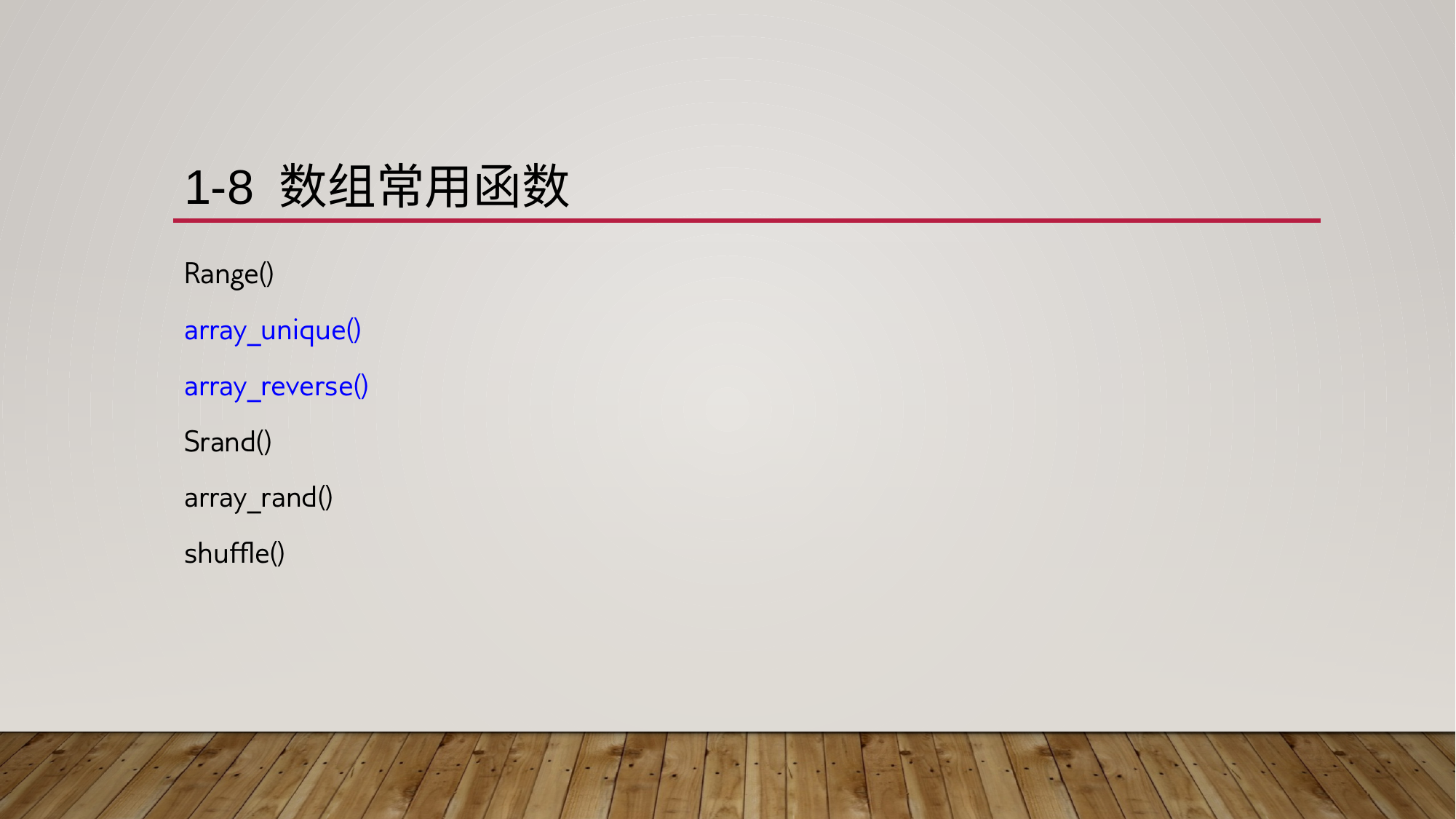

# 1-8 数组常用函数
Range()
array_unique()
array_reverse()
Srand()
array_rand()
shuffle()